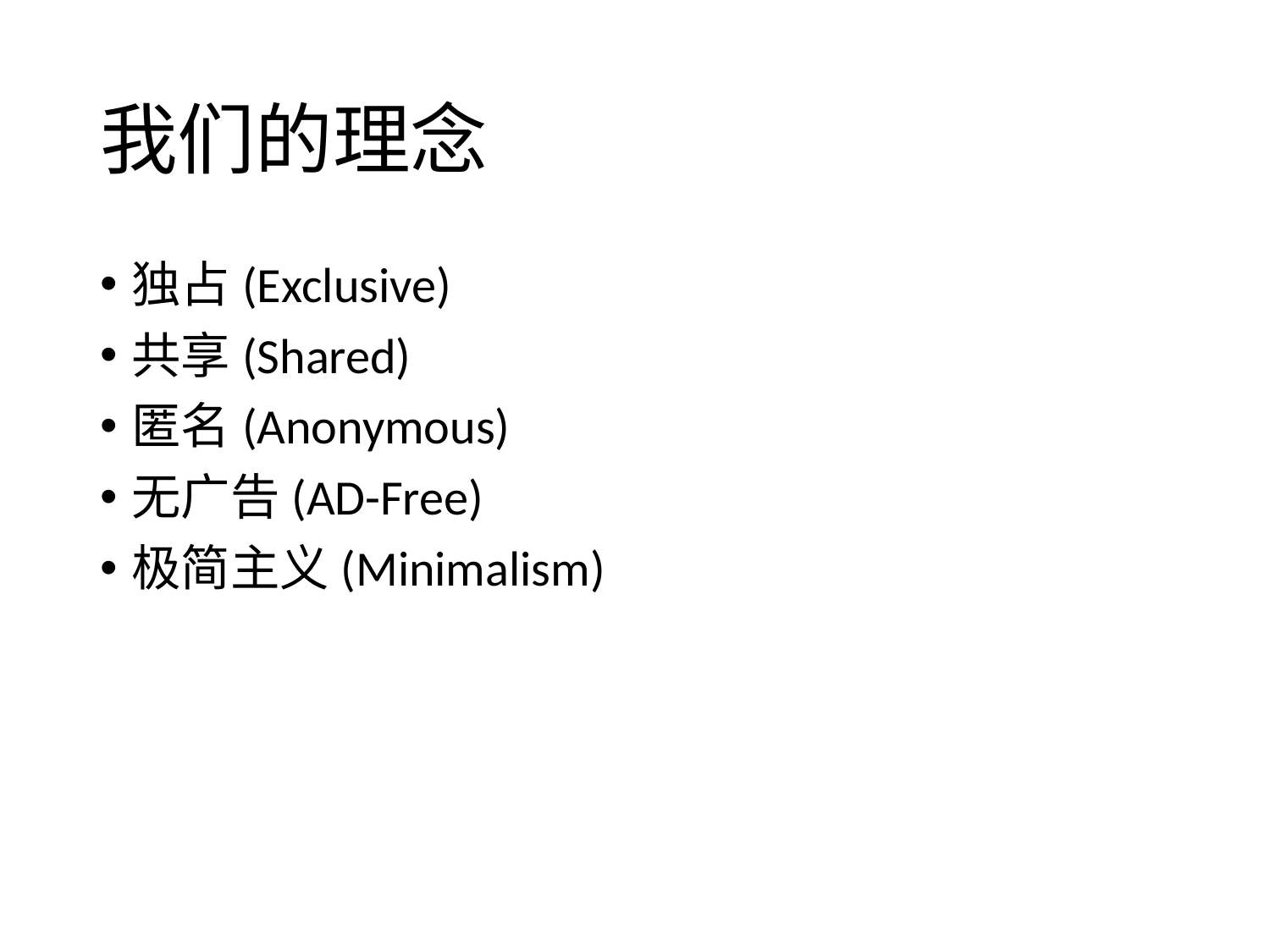

# 我们的理念
独占(Exclusive)
共享(Shared)
匿名(Anonymous)
无广告(AD-Free)
极简主义(Minimalism)